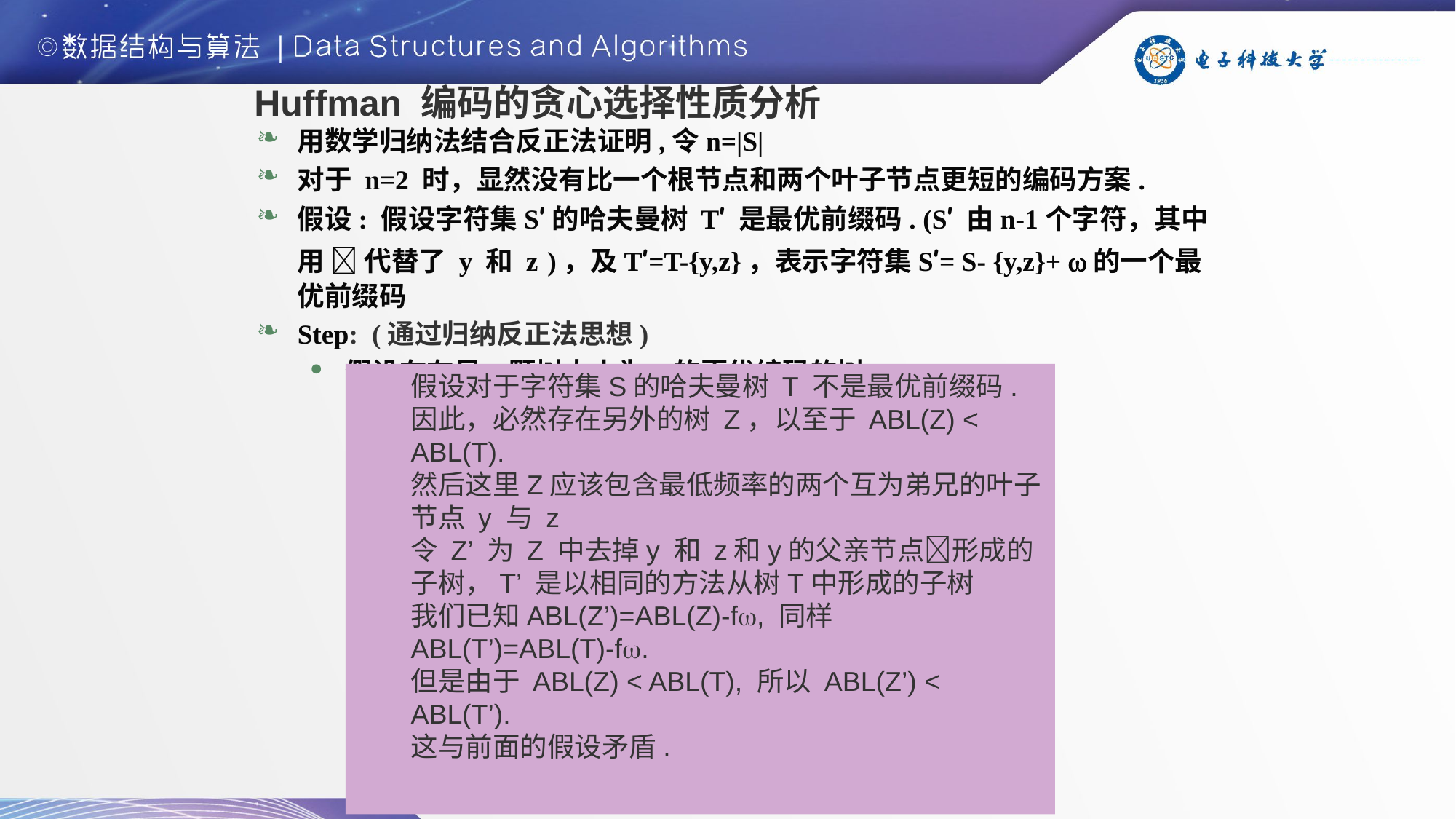

Huffman 编码的贪心选择性质分析
用数学归纳法结合反正法证明,令n=|S|
对于 n=2 时，显然没有比一个根节点和两个叶子节点更短的编码方案.
假设: 假设字符集S’的哈夫曼树 T’ 是最优前缀码. (S’ 由n-1个字符，其中用 ω 代替了 y 和 z )，及T’=T-{y,z}，表示字符集S’= S- {y,z}+ ω的一个最优前缀码
Step:  (通过归纳反正法思想)
假设存在另一颗树大小为n的更优编码的树Z.
从树 Z 中删除最低频率的y 和z 节点获得树 Z’
由于前面的假设Z’ 是不能比 T’ 更优的.

假设对于字符集S的哈夫曼树 T 不是最优前缀码.
因此，必然存在另外的树 Z，以至于 ABL(Z) < ABL(T).
然后这里Z应该包含最低频率的两个互为弟兄的叶子节点 y 与 z
令 Z’ 为 Z 中去掉y 和 z和y的父亲节点ω形成的子树，T’ 是以相同的方法从树T中形成的子树
我们已知ABL(Z’)=ABL(Z)-fω, 同样 ABL(T’)=ABL(T)-fω.
但是由于 ABL(Z) < ABL(T), 所以 ABL(Z’) < ABL(T’).
这与前面的假设矛盾.